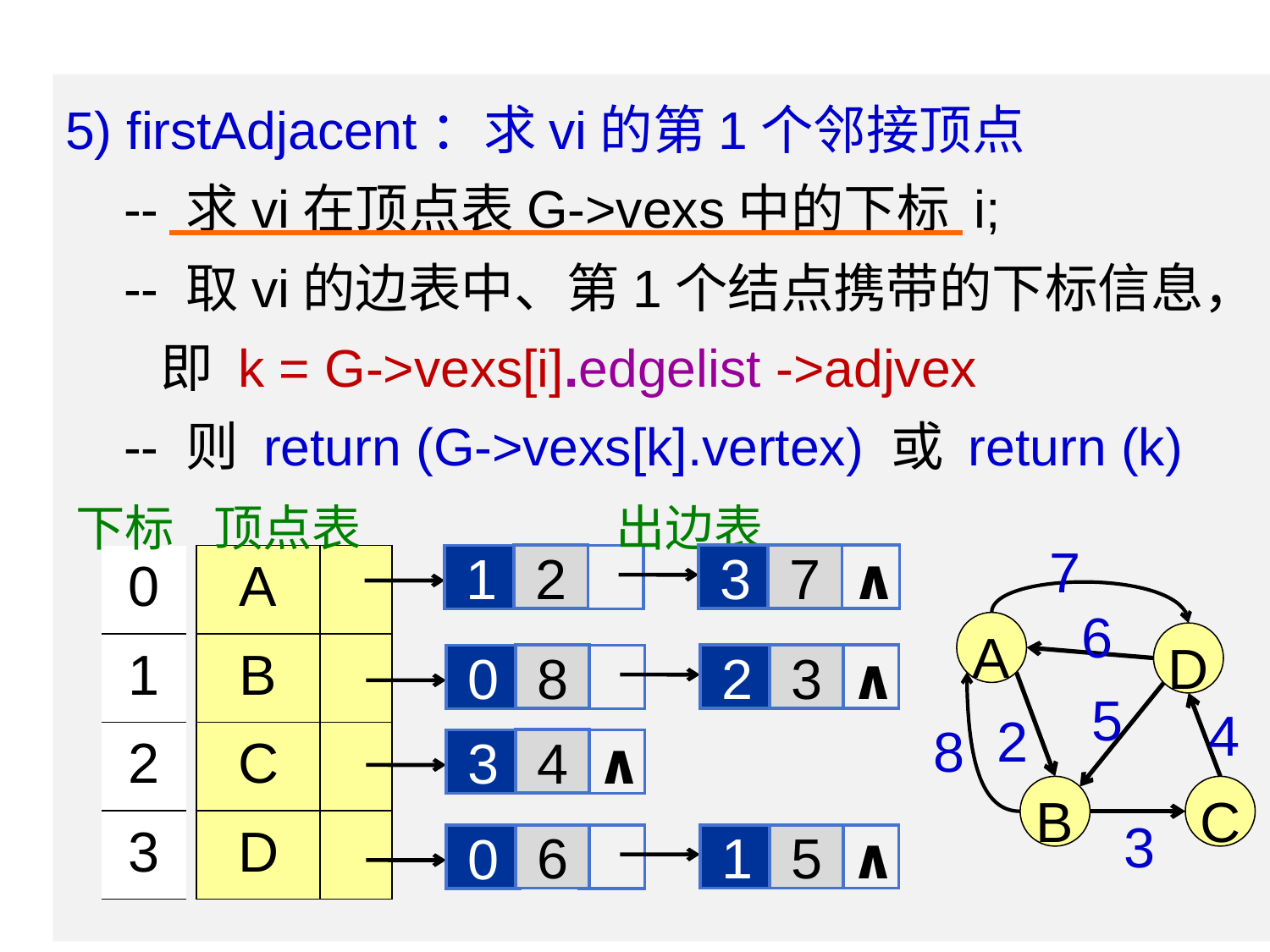

5) firstAdjacent：求vi的第1个邻接顶点
    -- 求vi在顶点表G->vexs中的下标 i;
    -- 取vi的边表中、第1个结点携带的下标信息，
       即 k = G->vexs[i].edgelist ->adjvex
    -- 则 return (G->vexs[k].vertex) 或 return (k)

下标
顶点表
出边表
7
2
3
7
 ∧
| 0 |
| --- |
| 1 |
| 2 |
| 3 |
| A |  |
| --- | --- |
| B |  |
| C |  |
| D |  |
1

6

A
D
8
2
3
 ∧
0

5

4

2
8
4
3
 ∧

B
C
3
6
1
5
 ∧
0